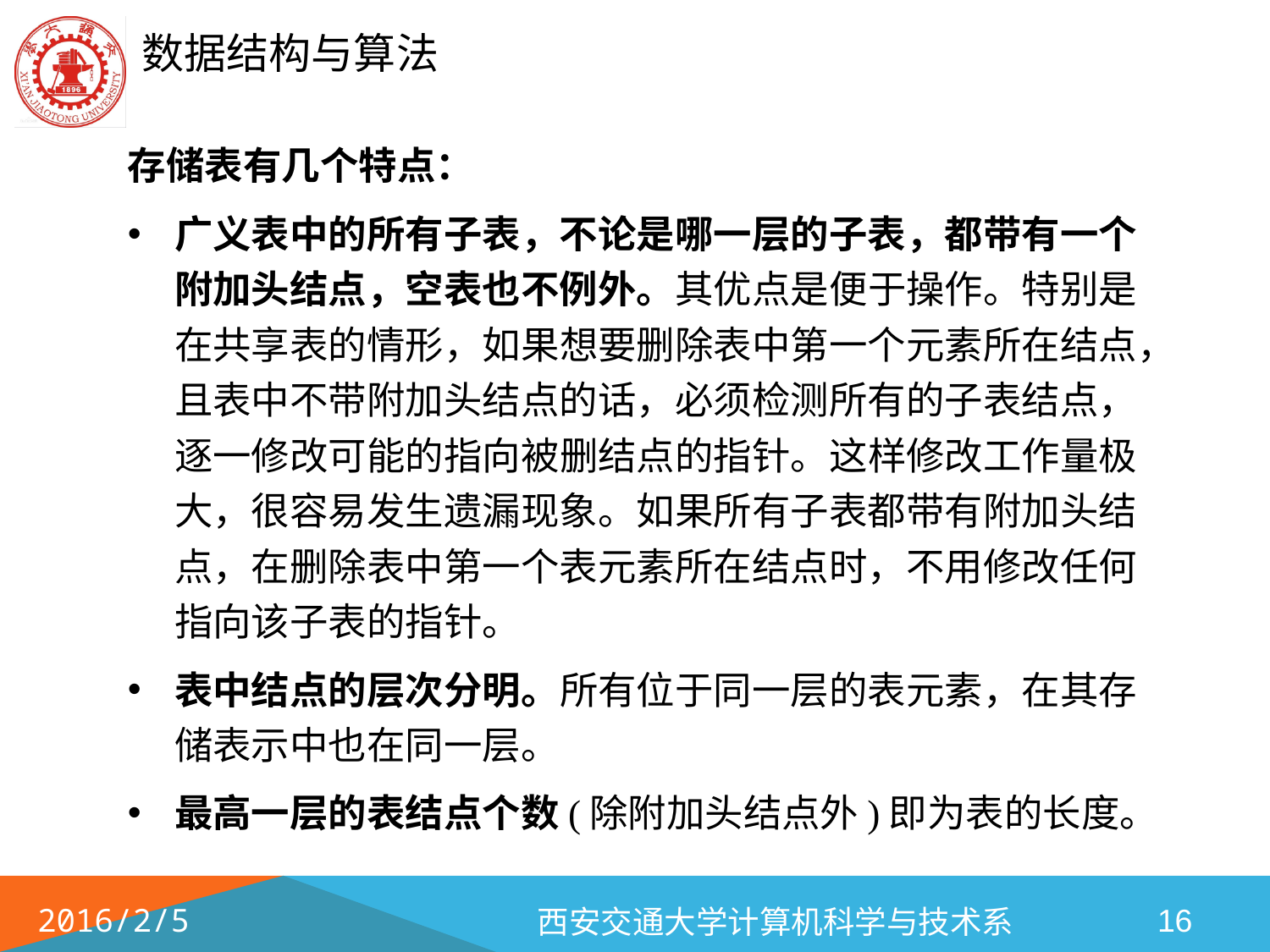

存储表有几个特点：
广义表中的所有子表，不论是哪一层的子表，都带有一个附加头结点，空表也不例外。其优点是便于操作。特别是在共享表的情形，如果想要删除表中第一个元素所在结点，且表中不带附加头结点的话，必须检测所有的子表结点，逐一修改可能的指向被删结点的指针。这样修改工作量极大，很容易发生遗漏现象。如果所有子表都带有附加头结点，在删除表中第一个表元素所在结点时，不用修改任何指向该子表的指针。
表中结点的层次分明。所有位于同一层的表元素，在其存储表示中也在同一层。
最高一层的表结点个数(除附加头结点外)即为表的长度。